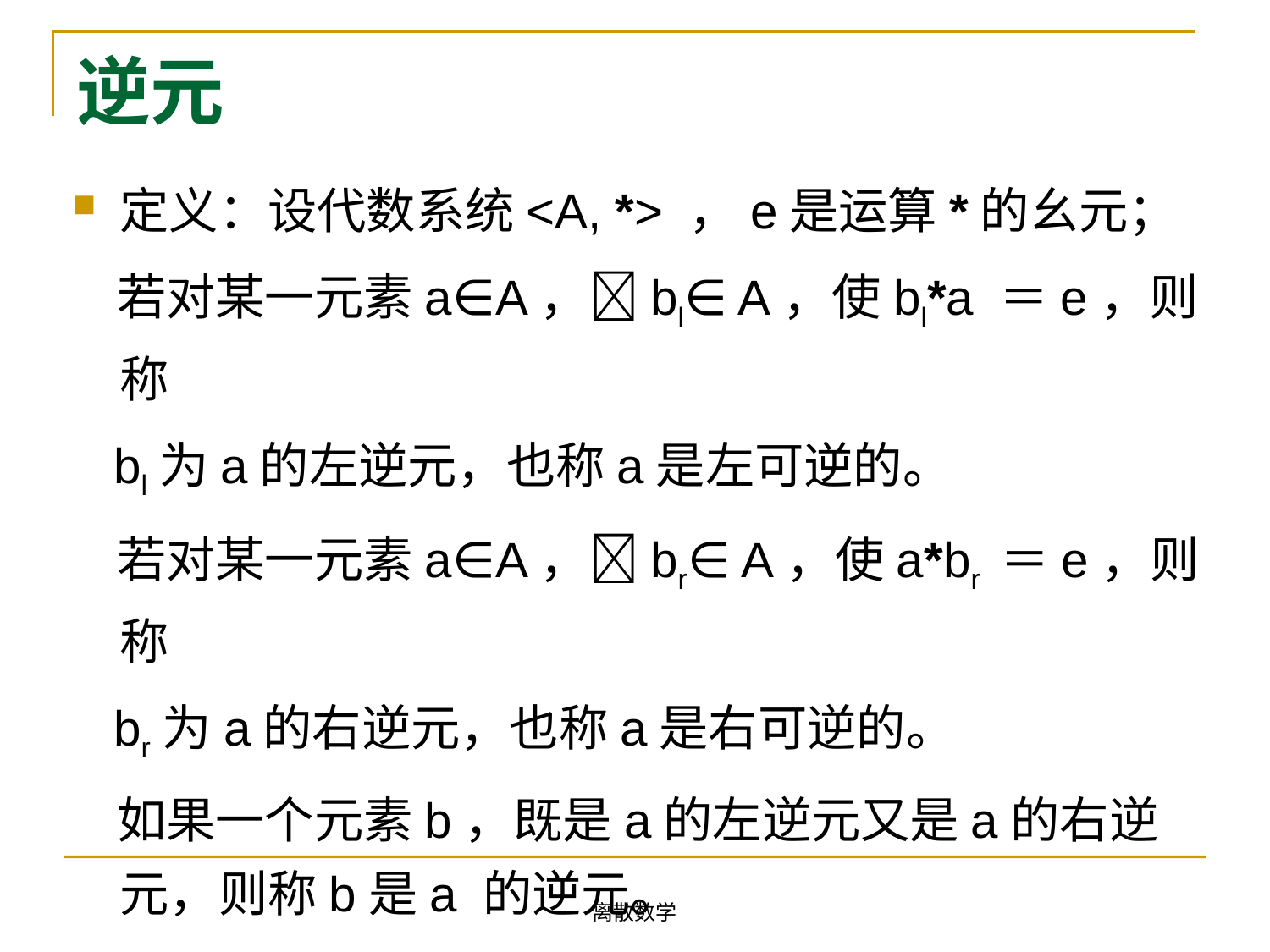

# 逆元
定义：设代数系统<A, *> ，e是运算*的幺元；
   若对某一元素a∈A，∃bl∈ A，使bl*a ＝e，则称
   bl为a的左逆元，也称a是左可逆的。
   若对某一元素a∈A，∃br∈ A，使a*br ＝e，则称
   br为a的右逆元，也称a是右可逆的。
   如果一个元素b，既是a的左逆元又是a的右逆元，则称b是a 的逆元。

36
离散数学